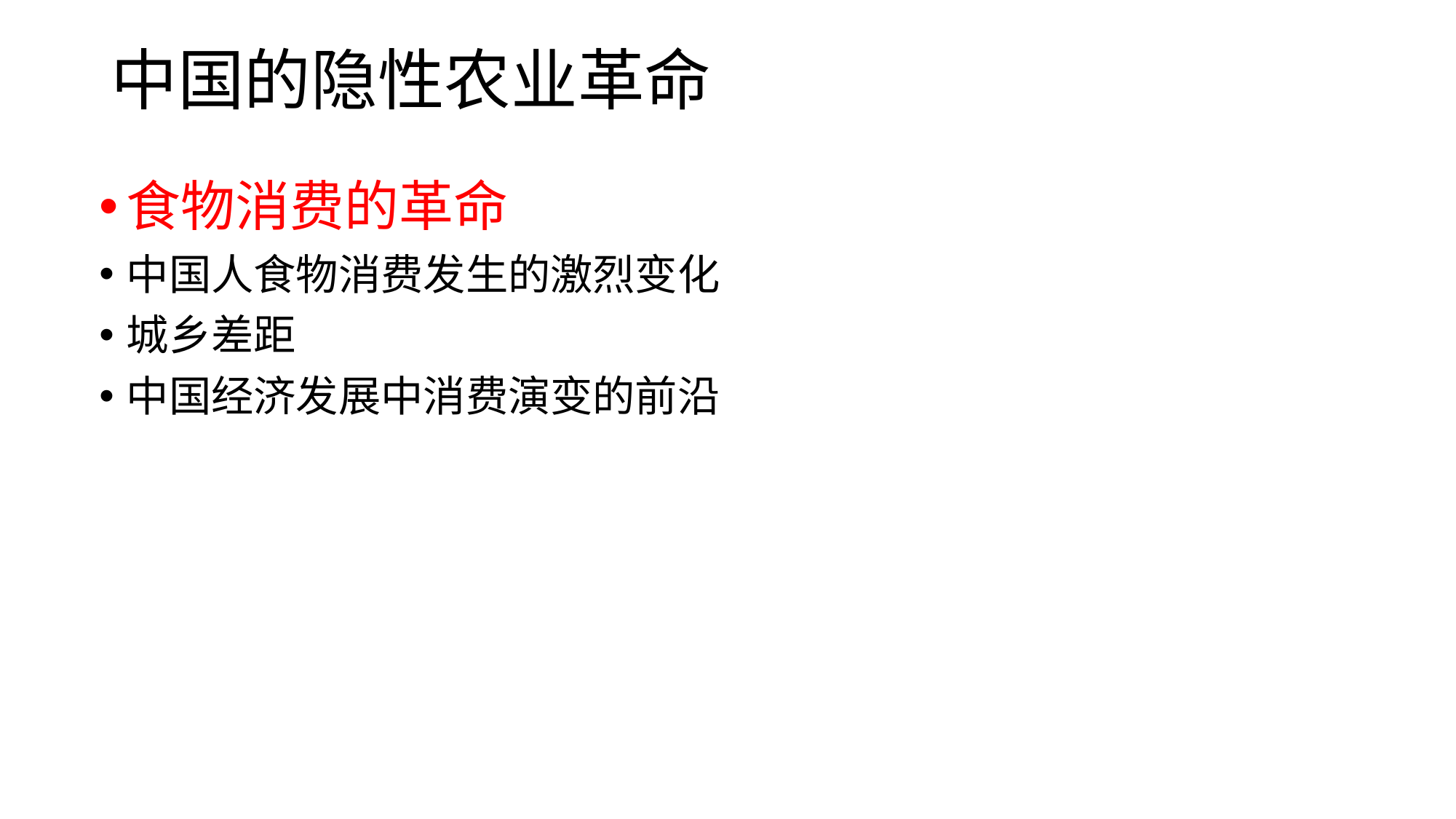

# 中国的隐性农业革命
食物消费的革命
中国人食物消费发生的激烈变化
城乡差距
中国经济发展中消费演变的前沿